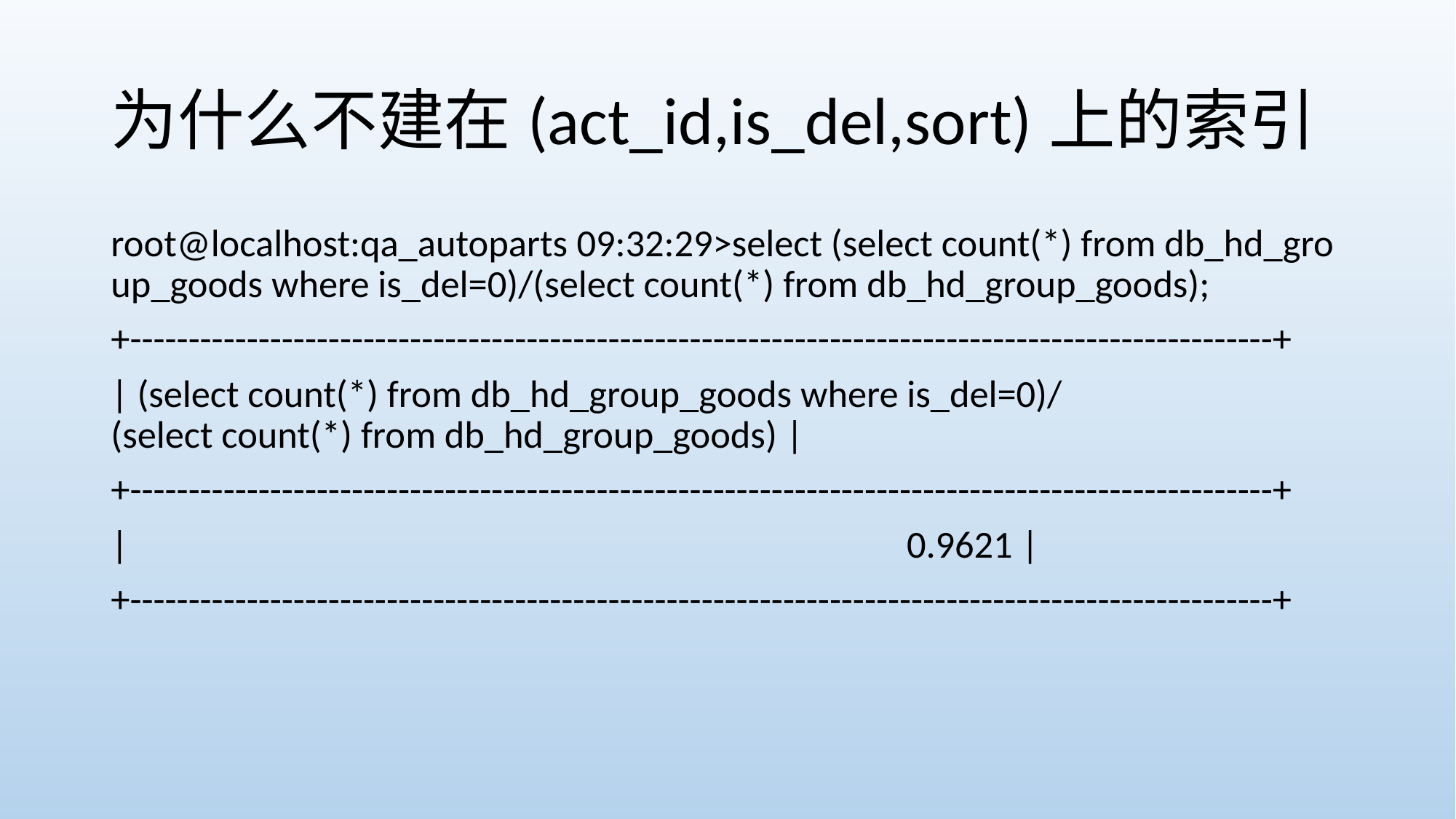

# 为什么不建在(act_id,is_del,sort)上的索引
root@localhost:qa_autoparts 09:32:29>select (select count(*) from db_hd_group_goods where is_del=0)/(select count(*) from db_hd_group_goods);
+--------------------------------------------------------------------------------------------------+
| (select count(*) from db_hd_group_goods where is_del=0)/(select count(*) from db_hd_group_goods) |
+--------------------------------------------------------------------------------------------------+
|                                                                                           0.9621 |
+--------------------------------------------------------------------------------------------------+